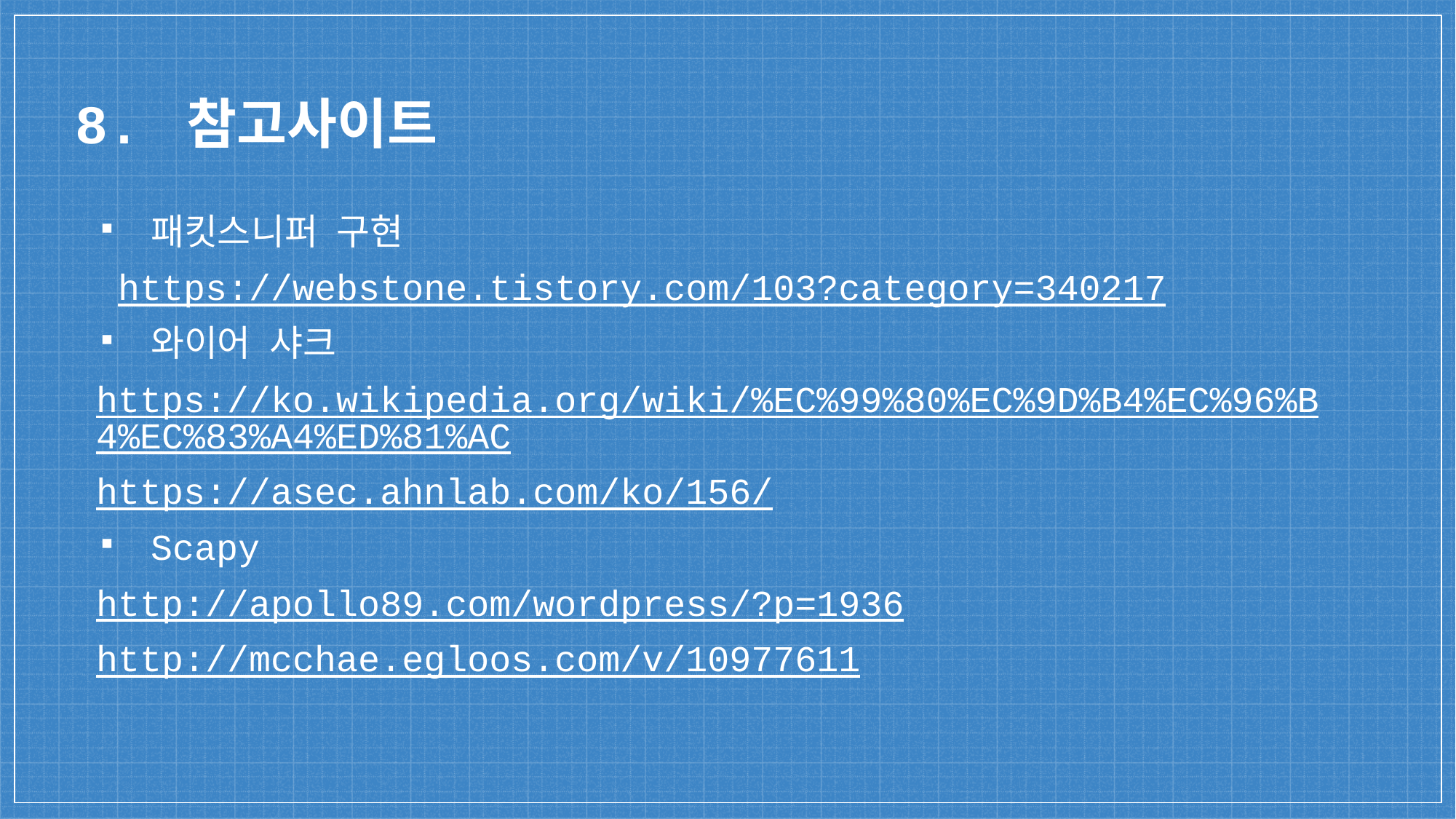

# 8. 참고사이트
패킷스니퍼 구현
 https://webstone.tistory.com/103?category=340217
와이어 샤크
https://ko.wikipedia.org/wiki/%EC%99%80%EC%9D%B4%EC%96%B4%EC%83%A4%ED%81%AC
https://asec.ahnlab.com/ko/156/
Scapy
http://apollo89.com/wordpress/?p=1936
http://mcchae.egloos.com/v/10977611